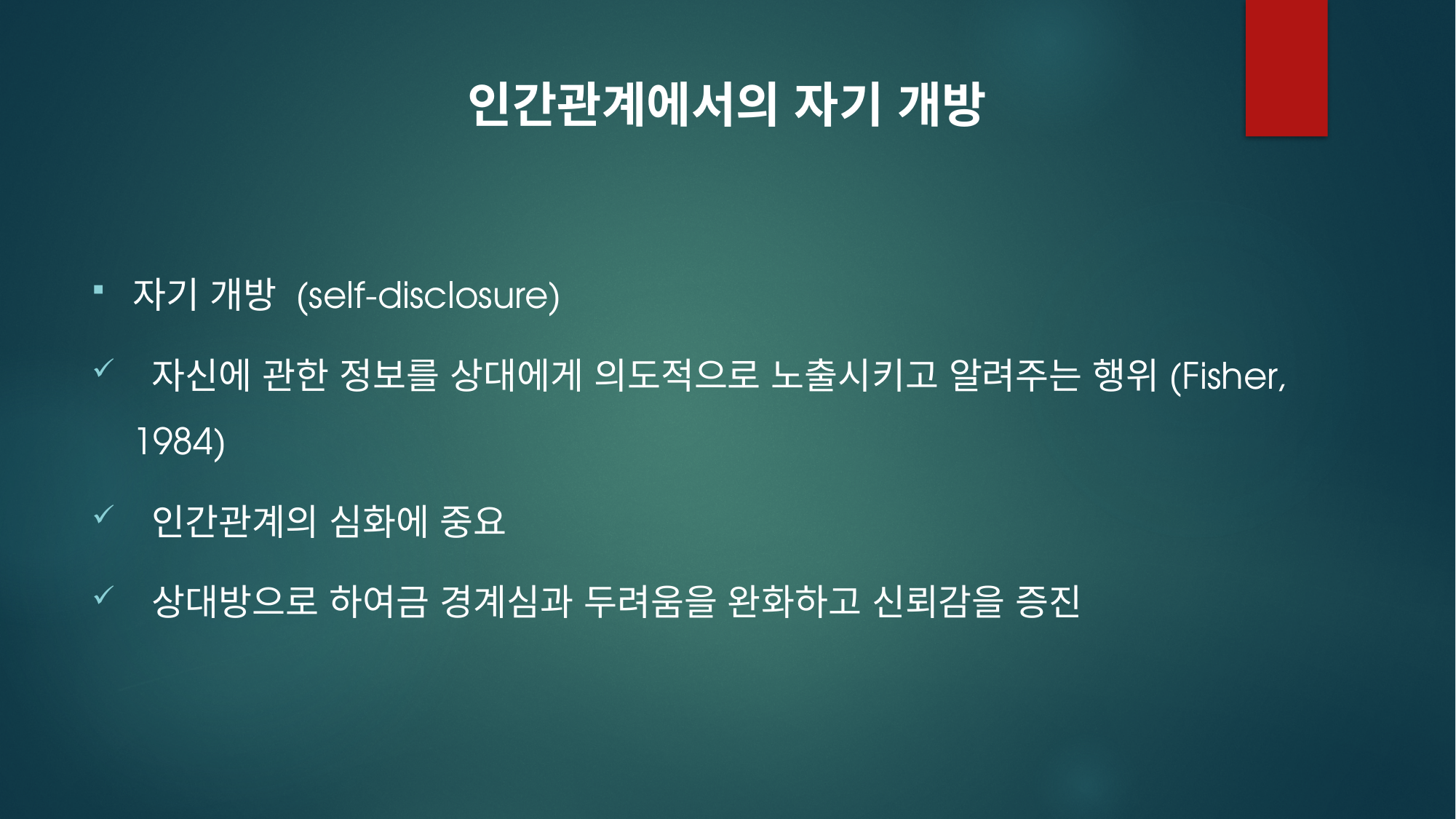

인간관계에서의 자기 개방
자기 개방 (self-disclosure)
 자신에 관한 정보를 상대에게 의도적으로 노출시키고 알려주는 행위(Fisher, 1984)
 인간관계의 심화에 중요
 상대방으로 하여금 경계심과 두려움을 완화하고 신뢰감을 증진